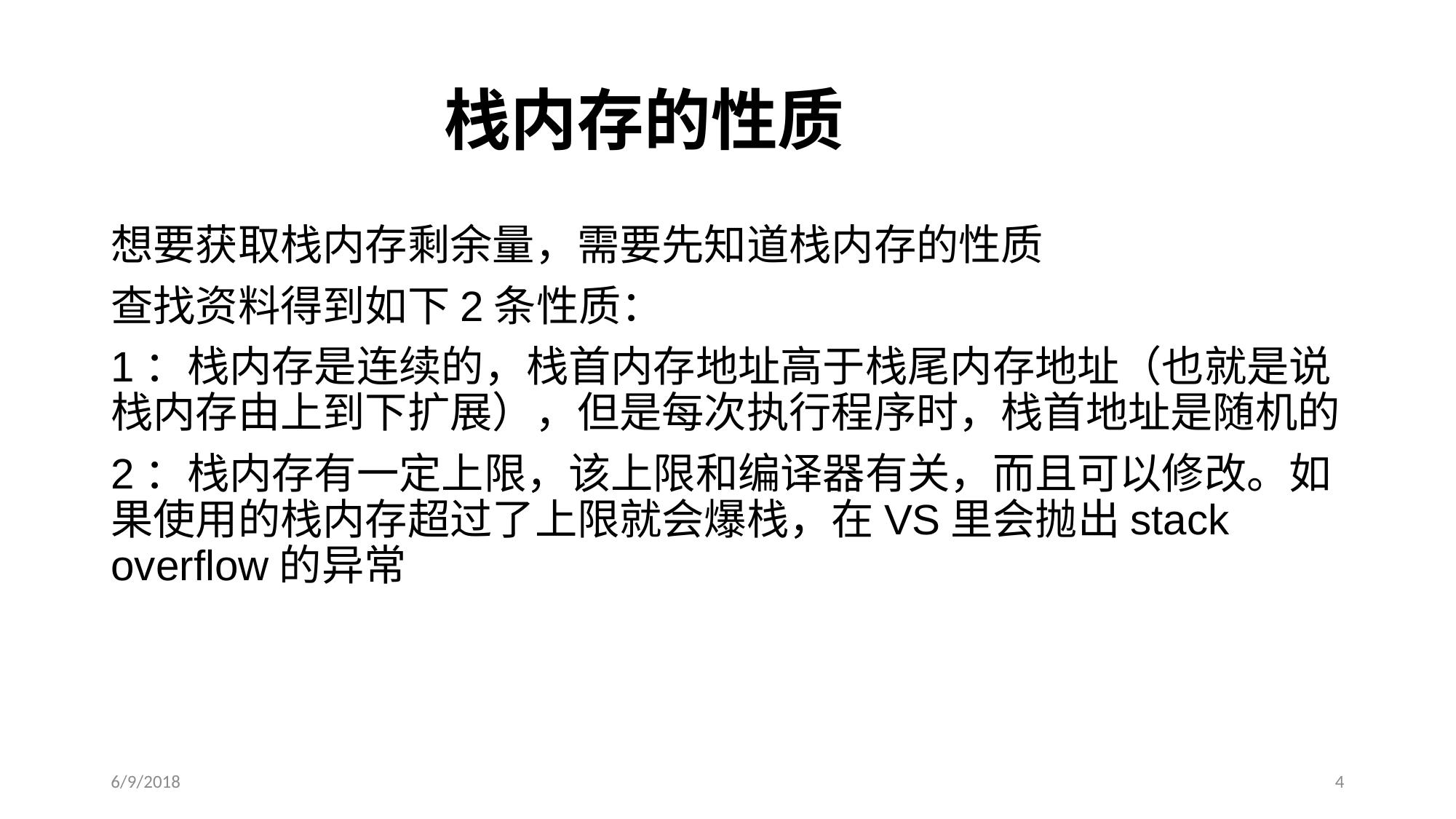

# 栈内存的性质
想要获取栈内存剩余量，需要先知道栈内存的性质
查找资料得到如下2条性质：
1：栈内存是连续的，栈首内存地址高于栈尾内存地址（也就是说栈内存由上到下扩展），但是每次执行程序时，栈首地址是随机的
2：栈内存有一定上限，该上限和编译器有关，而且可以修改。如果使用的栈内存超过了上限就会爆栈，在VS里会抛出stack overflow的异常
6/9/2018
4